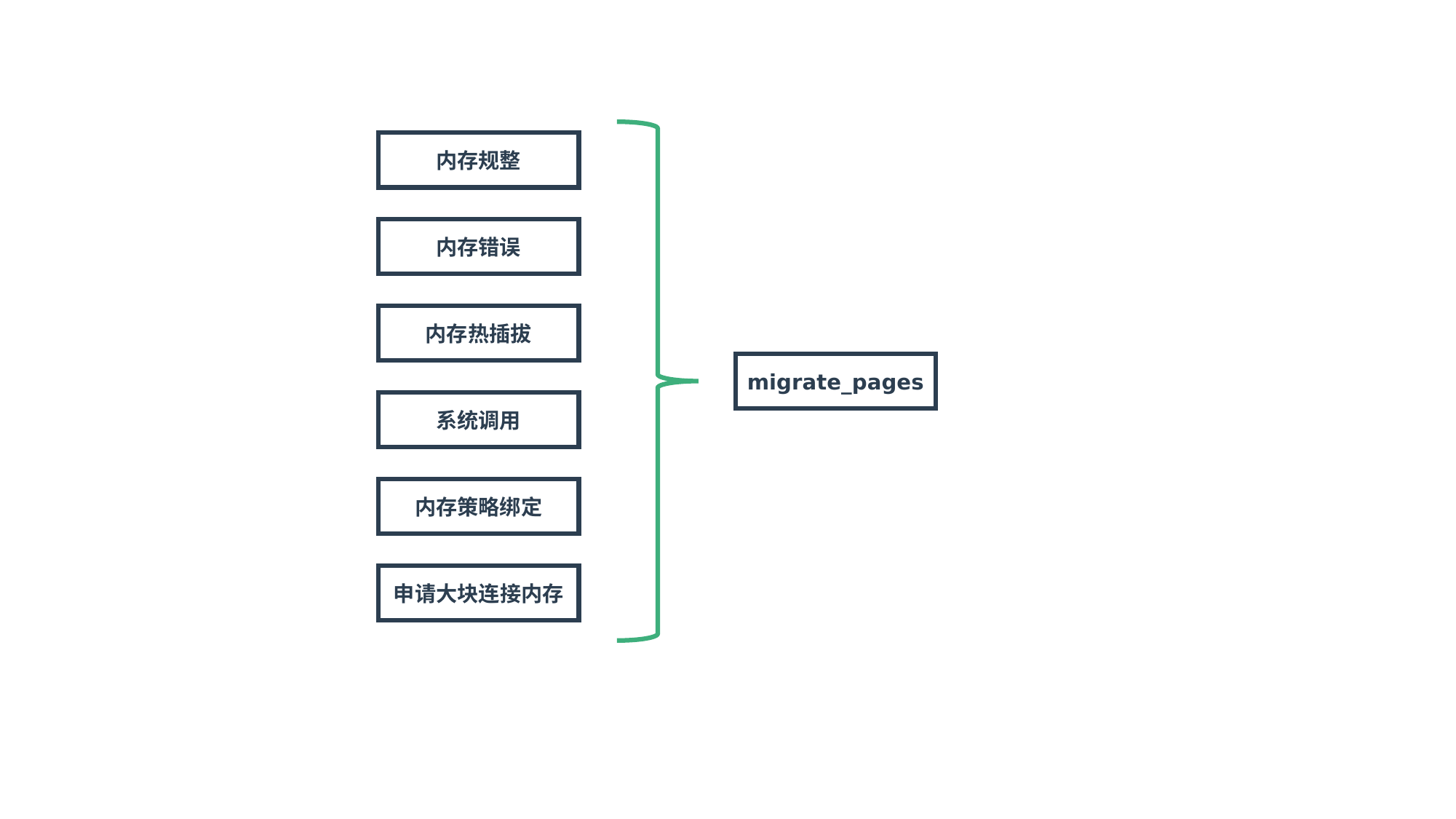

内存规整
内存错误
内存热插拔
migrate_pages
系统调用
内存策略绑定
申请大块连接内存